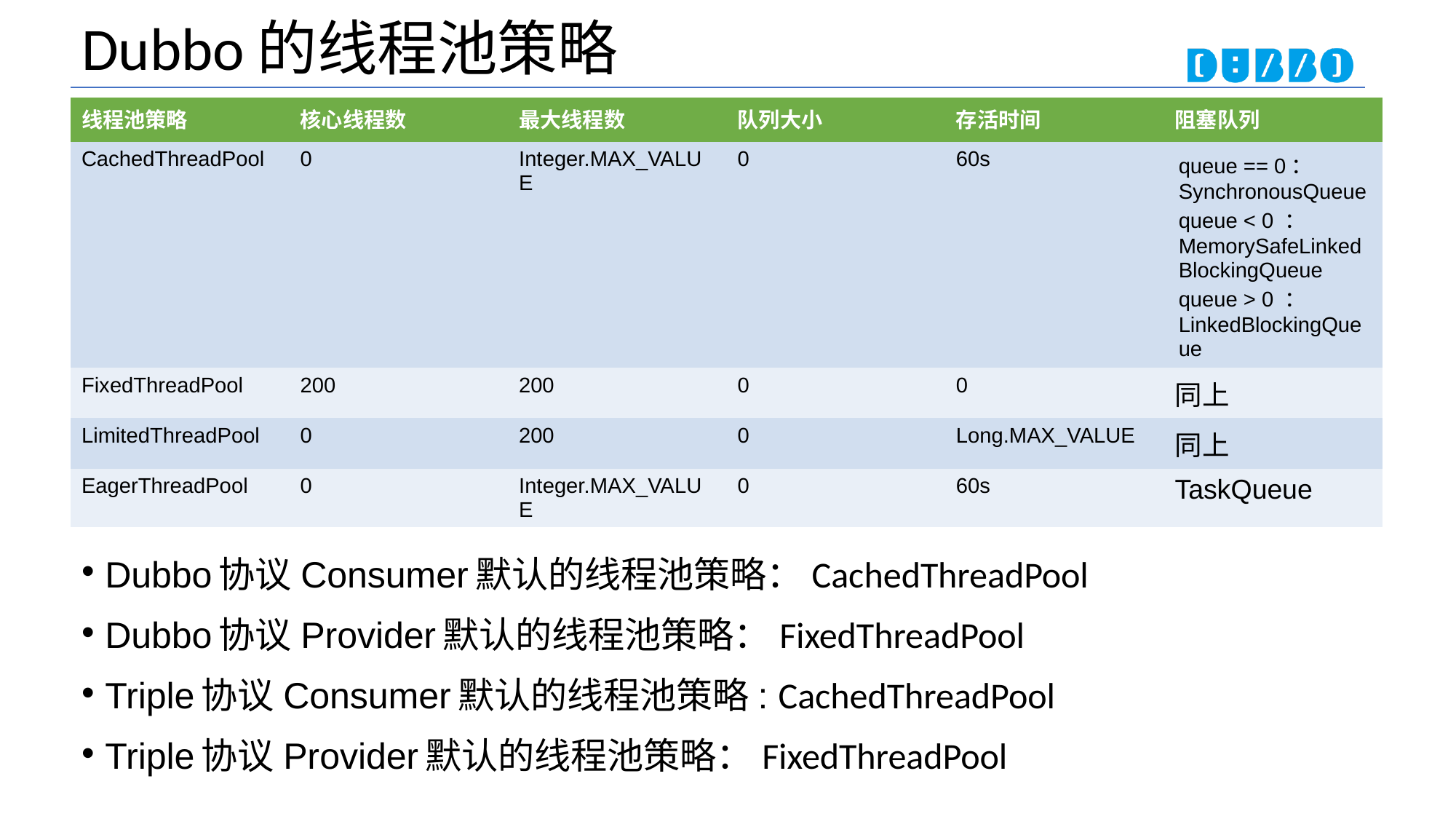

# Dubbo的线程池策略
| 线程池策略 | 核心线程数 | 最大线程数 | 队列大小 | 存活时间 | 阻塞队列 |
| --- | --- | --- | --- | --- | --- |
| CachedThreadPool | 0 | Integer.MAX\_VALUE | 0 | 60s | queue == 0：SynchronousQueue queue < 0 ：MemorySafeLinkedBlockingQueue queue > 0 ：LinkedBlockingQueue |
| FixedThreadPool | 200 | 200 | 0 | 0 | 同上 |
| LimitedThreadPool | 0 | 200 | 0 | Long.MAX\_VALUE | 同上 |
| EagerThreadPool | 0 | Integer.MAX\_VALUE | 0 | 60s | TaskQueue |
Dubbo协议Consumer默认的线程池策略：CachedThreadPool
Dubbo协议Provider默认的线程池策略：FixedThreadPool
Triple协议Consumer默认的线程池策略: CachedThreadPool
Triple协议Provider默认的线程池策略：FixedThreadPool